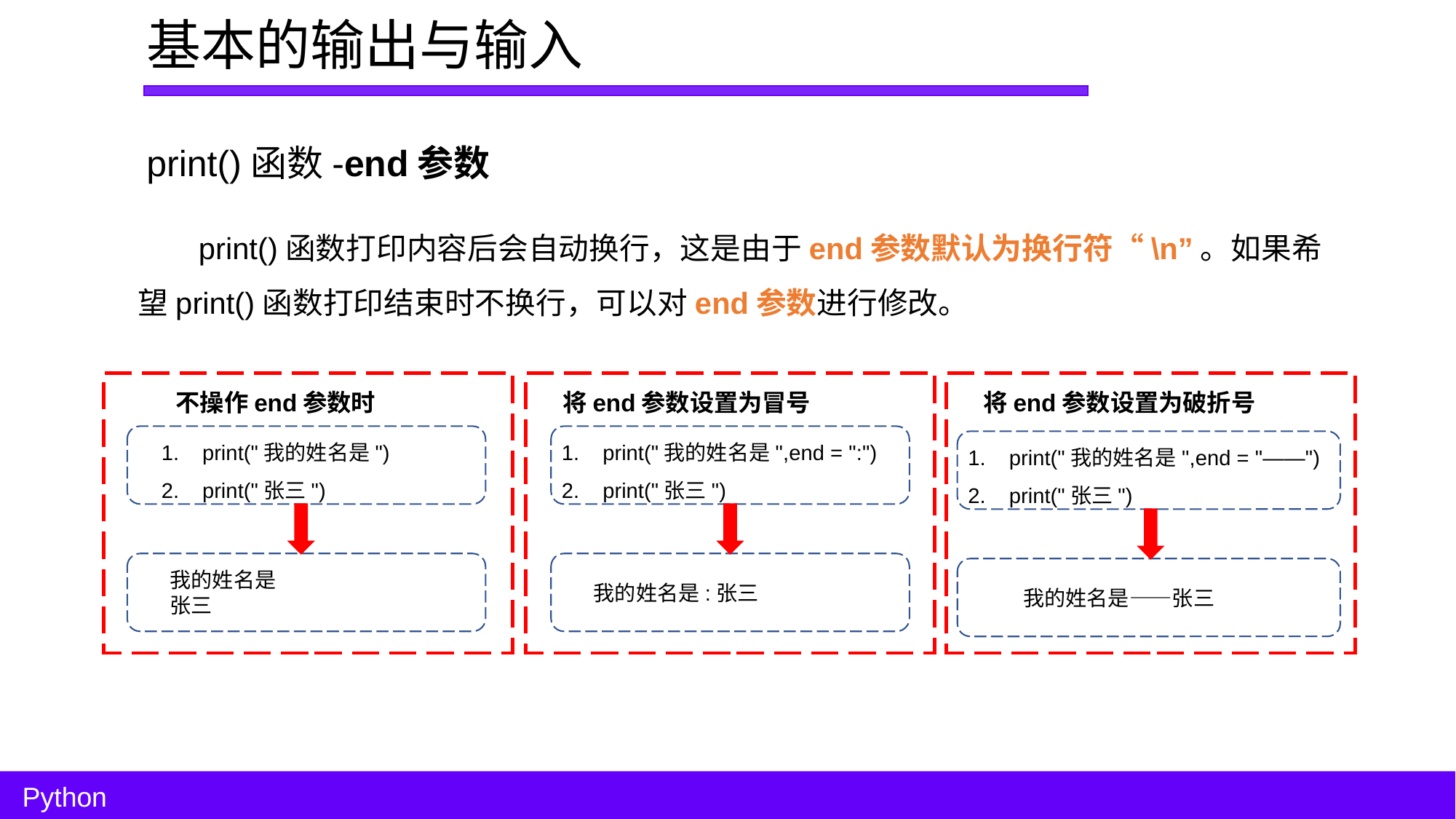

基本的输出与输入
print()函数-end参数
print()函数打印内容后会自动换行，这是由于end参数默认为换行符“\n”。如果希望print()函数打印结束时不换行，可以对end参数进行修改。

不操作end参数时
将end参数设置为冒号
将end参数设置为破折号
print("我的姓名是")
print("张三")

我的姓名是
张三
print("我的姓名是",end = ":")
print("张三")

我的姓名是:张三
print("我的姓名是",end = "——")
print("张三")

我的姓名是——张三